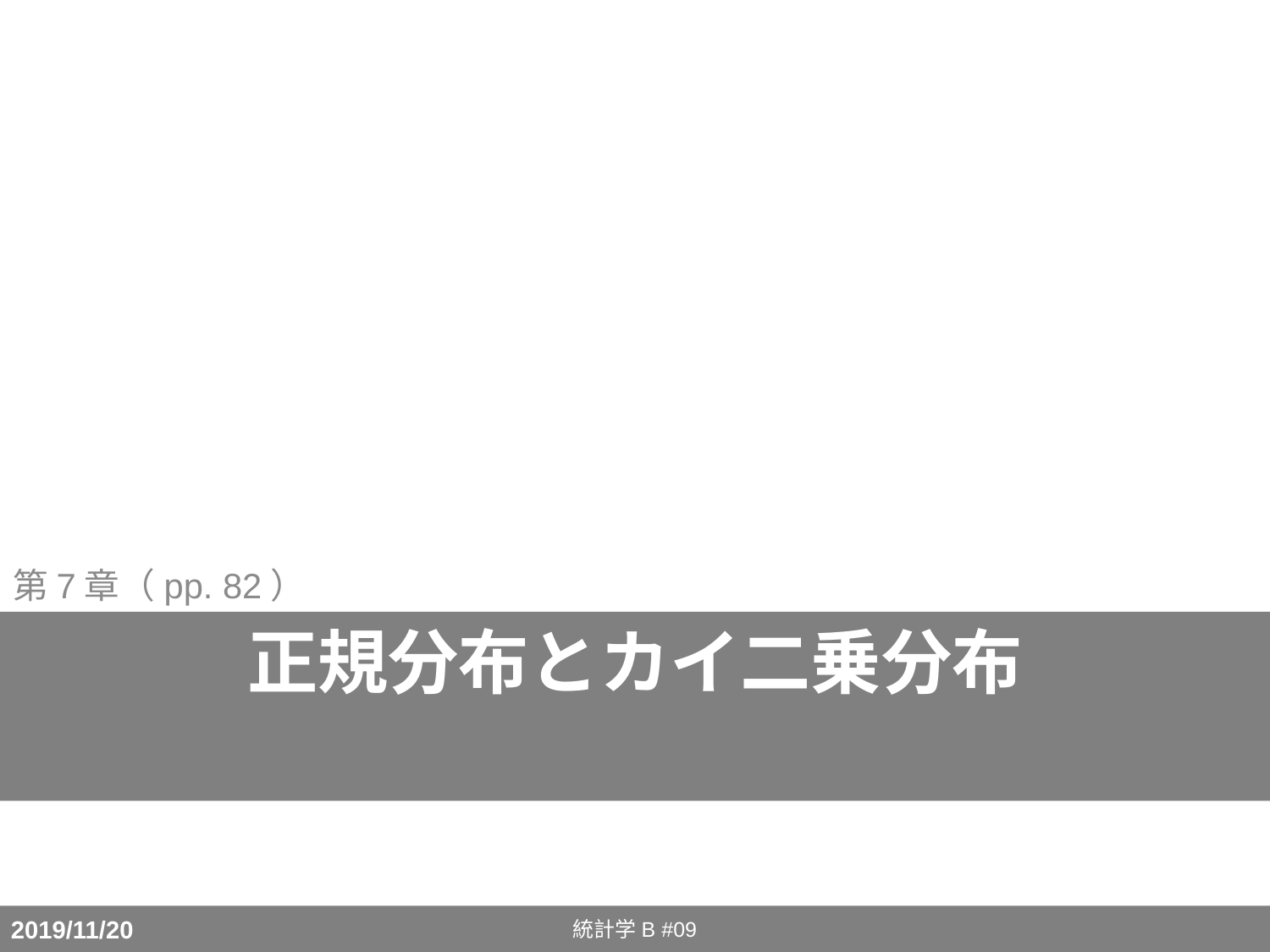

第7章（pp. 82）
# 正規分布とカイ二乗分布
統計学B #09
2019/11/20